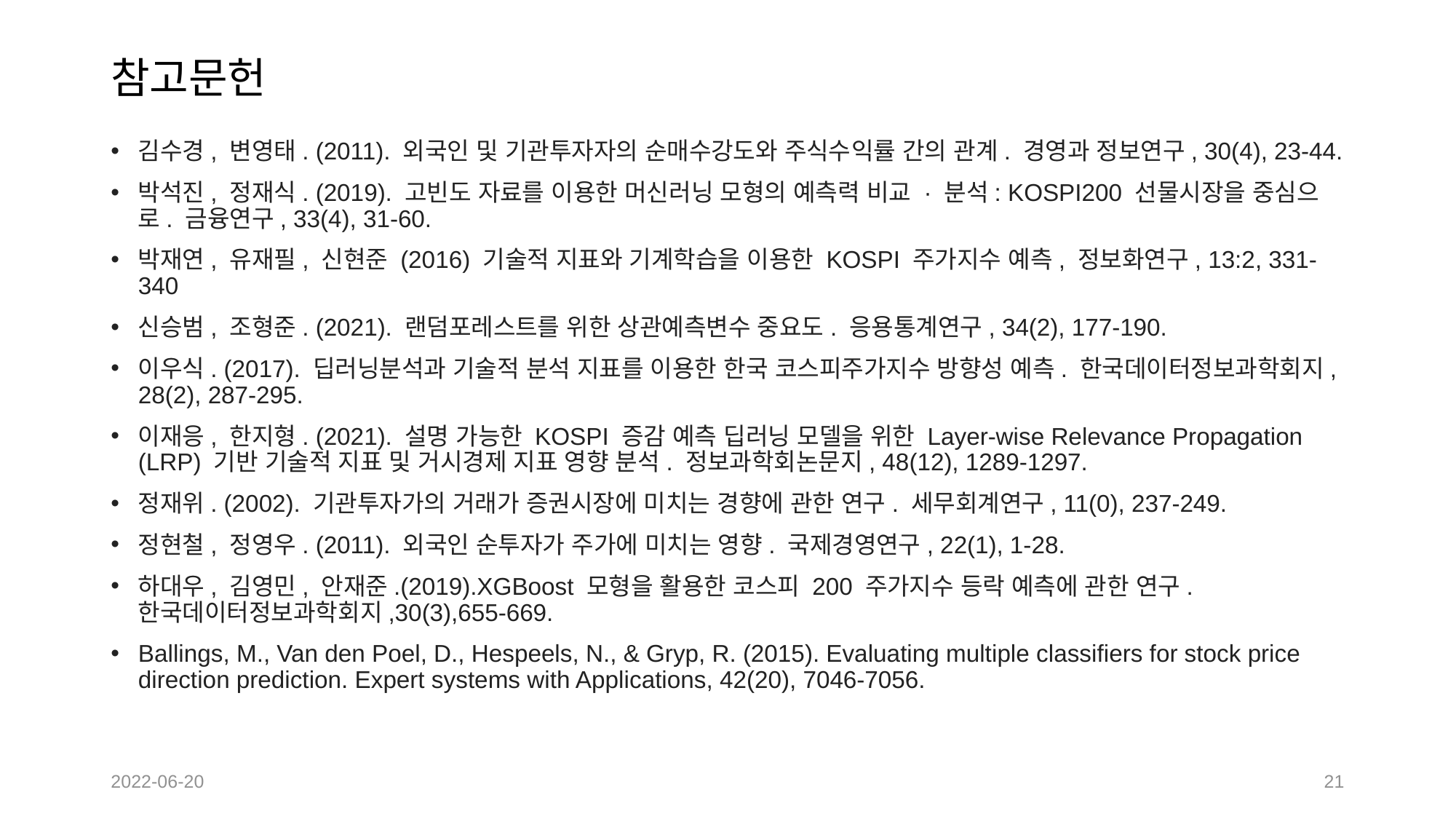

# 참고문헌
김수경, 변영태. (2011). 외국인 및 기관투자자의 순매수강도와 주식수익률 간의 관계. 경영과 정보연구, 30(4), 23-44.
박석진, 정재식. (2019). 고빈도 자료를 이용한 머신러닝 모형의 예측력 비교 · 분석: KOSPI200 선물시장을 중심으로. 금융연구, 33(4), 31-60.
박재연, 유재필, 신현준 (2016) 기술적 지표와 기계학습을 이용한 KOSPI 주가지수 예측, 정보화연구, 13:2, 331-340
신승범, 조형준. (2021). 랜덤포레스트를 위한 상관예측변수 중요도. 응용통계연구, 34(2), 177-190.
이우식. (2017). 딥러닝분석과 기술적 분석 지표를 이용한 한국 코스피주가지수 방향성 예측. 한국데이터정보과학회지, 28(2), 287-295.
이재응, 한지형. (2021). 설명 가능한 KOSPI 증감 예측 딥러닝 모델을 위한 Layer-wise Relevance Propagation (LRP) 기반 기술적 지표 및 거시경제 지표 영향 분석. 정보과학회논문지, 48(12), 1289-1297.
정재위. (2002). 기관투자가의 거래가 증권시장에 미치는 경향에 관한 연구. 세무회계연구, 11(0), 237-249.
정현철, 정영우. (2011). 외국인 순투자가 주가에 미치는 영향. 국제경영연구, 22(1), 1-28.
하대우, 김영민, 안재준.(2019).XGBoost 모형을 활용한 코스피 200 주가지수 등락 예측에 관한 연구. 한국데이터정보과학회지,30(3),655-669.
Ballings, M., Van den Poel, D., Hespeels, N., & Gryp, R. (2015). Evaluating multiple classifiers for stock price direction prediction. Expert systems with Applications, 42(20), 7046-7056.

2022-06-20
21